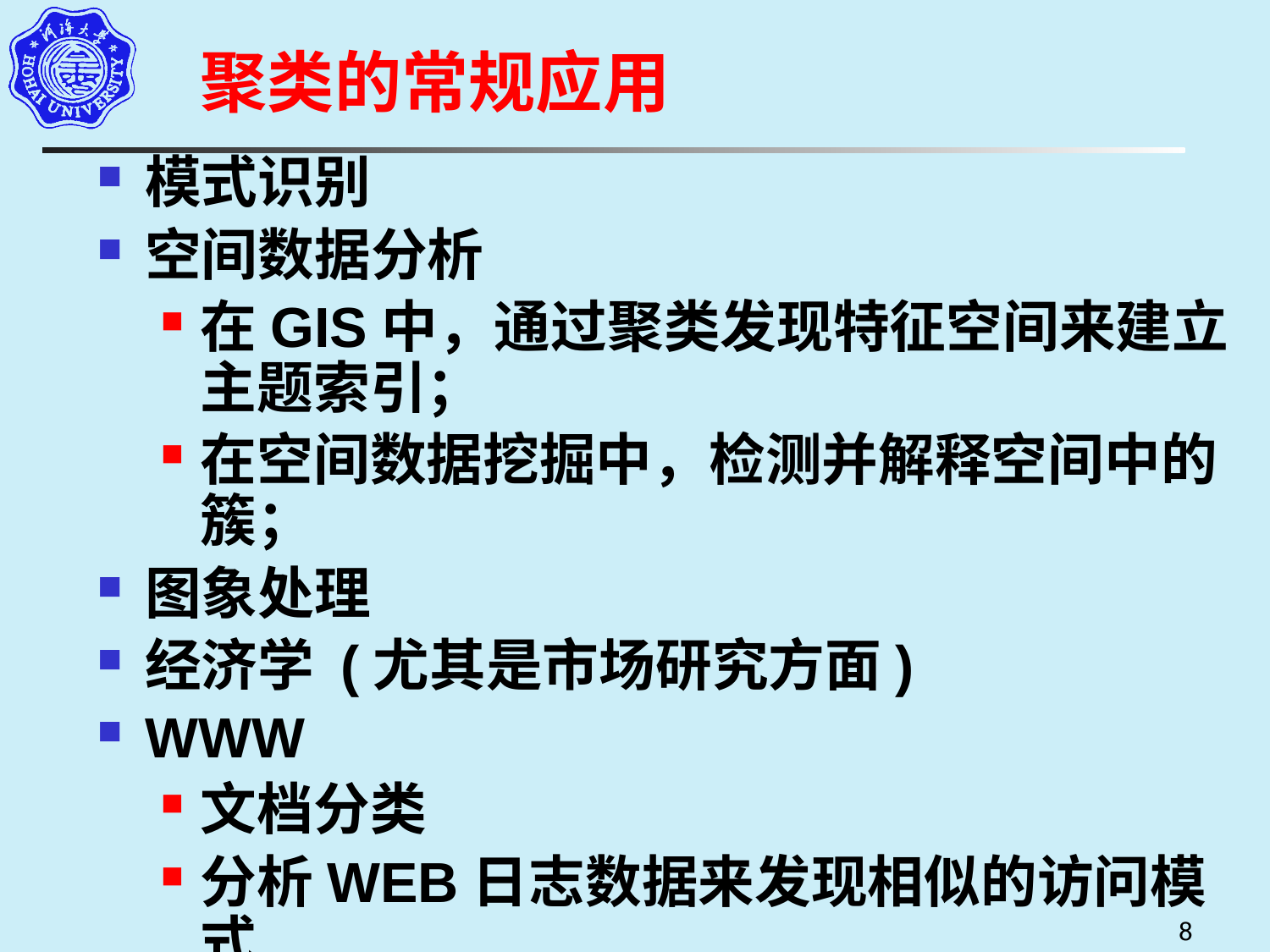

# 聚类的常规应用
模式识别
空间数据分析
在GIS中，通过聚类发现特征空间来建立主题索引；
在空间数据挖掘中，检测并解释空间中的簇；
图象处理
经济学 (尤其是市场研究方面)
WWW
文档分类
分析WEB日志数据来发现相似的访问模式